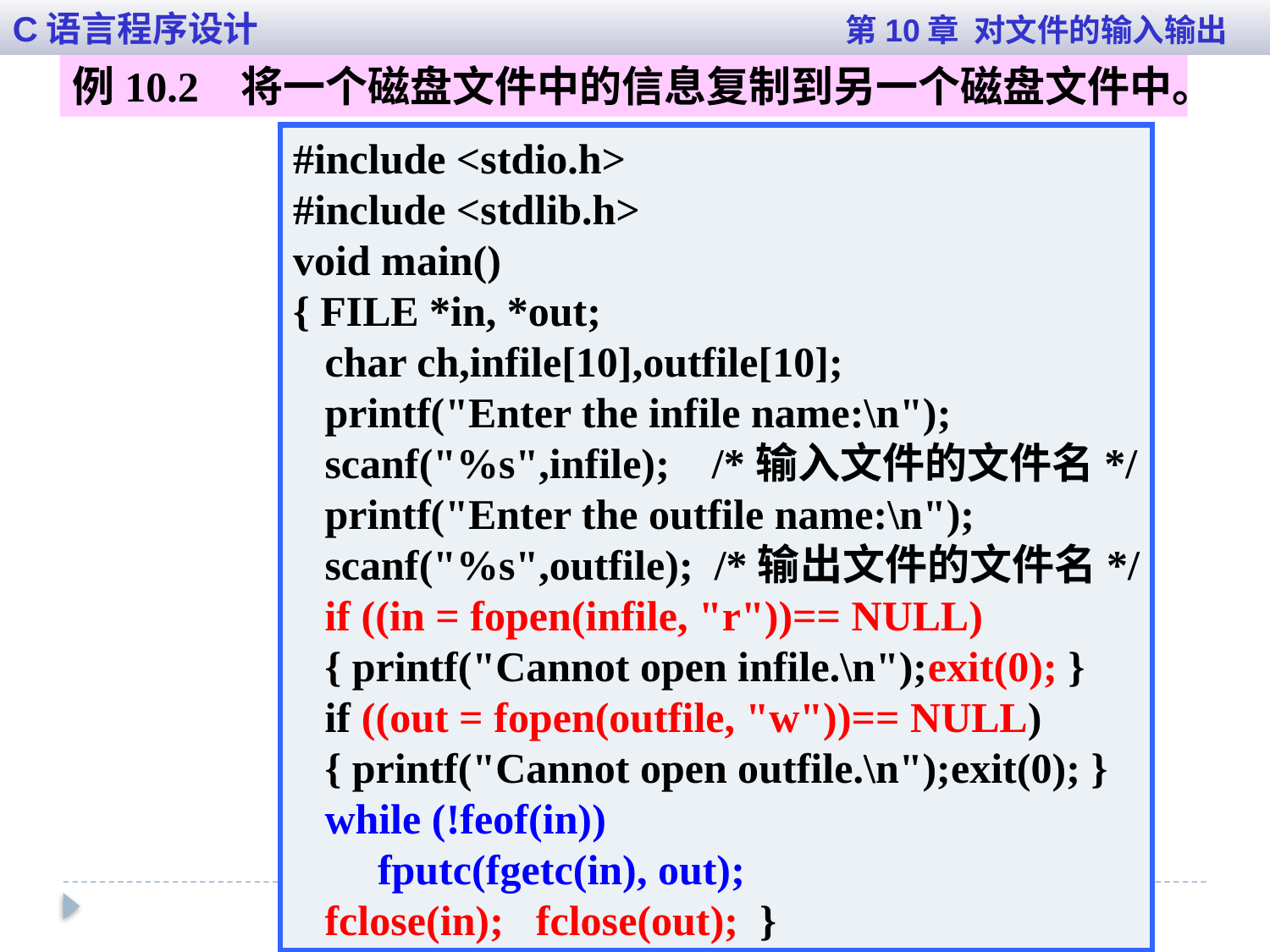

C语言程序设计                                                                         第10章  对文件的输入输出
例10.2   将一个磁盘文件中的信息复制到另一个磁盘文件中。
#include <stdio.h>
#include <stdlib.h>
void main()
{ FILE *in, *out;
   char ch,infile[10],outfile[10];
   printf("Enter the infile name:\n");
   scanf("%s",infile);    /*输入文件的文件名*/
   printf("Enter the outfile name:\n");
   scanf("%s",outfile);  /*输出文件的文件名*/
   if ((in = fopen(infile, "r"))== NULL)
   { printf("Cannot open infile.\n");exit(0); }
   if ((out = fopen(outfile, "w"))== NULL)
   { printf("Cannot open outfile.\n");exit(0); }
   while (!feof(in))
        fputc(fgetc(in), out);
   fclose(in);   fclose(out);  }
16